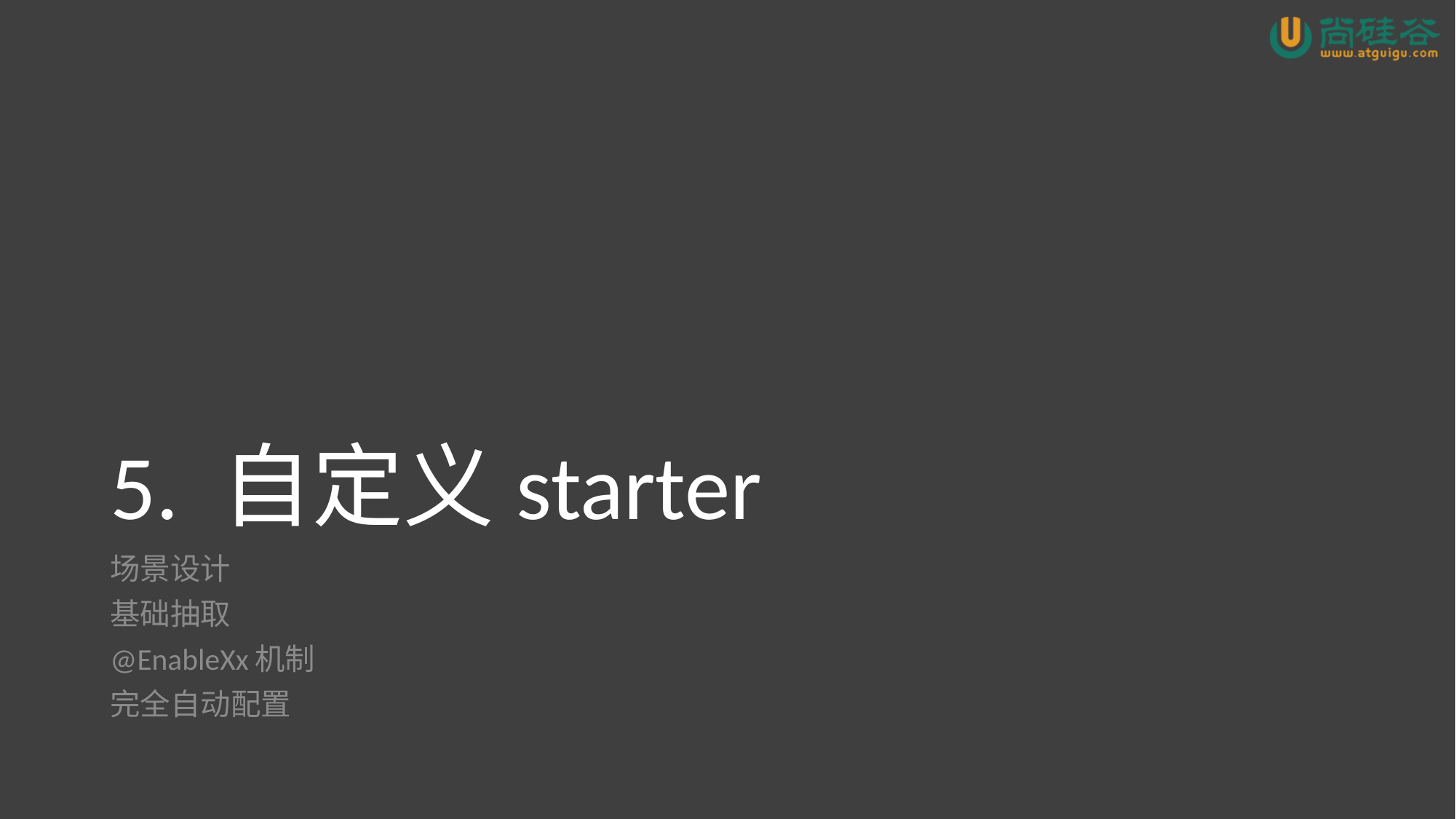

# 5. 自定义starter
场景设计
基础抽取
@EnableXx机制
完全自动配置